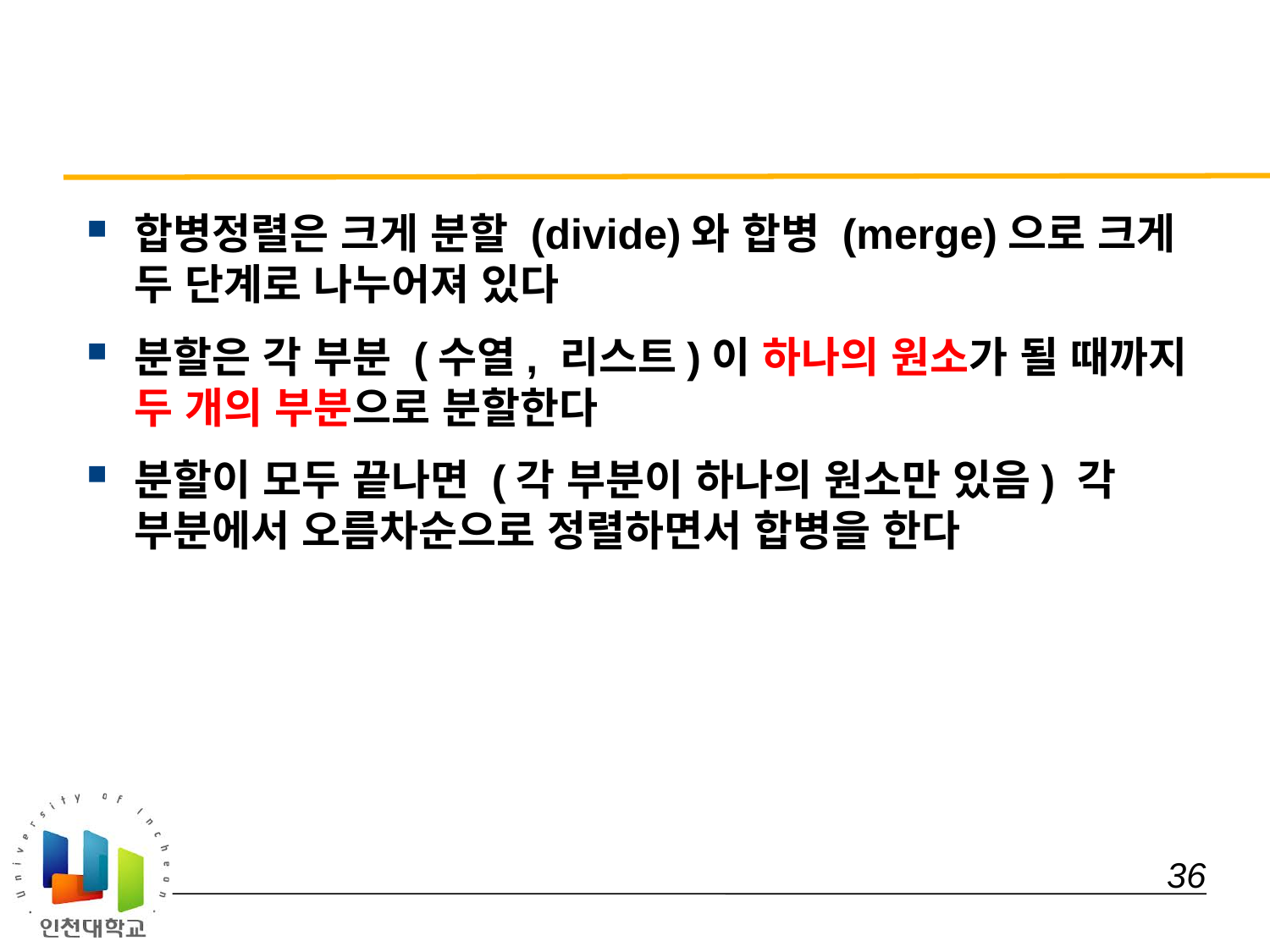

#
합병정렬은 크게 분할 (divide)와 합병 (merge)으로 크게 두 단계로 나누어져 있다
분할은 각 부분 (수열, 리스트)이 하나의 원소가 될 때까지 두 개의 부분으로 분할한다
분할이 모두 끝나면 (각 부분이 하나의 원소만 있음) 각 부분에서 오름차순으로 정렬하면서 합병을 한다

 36